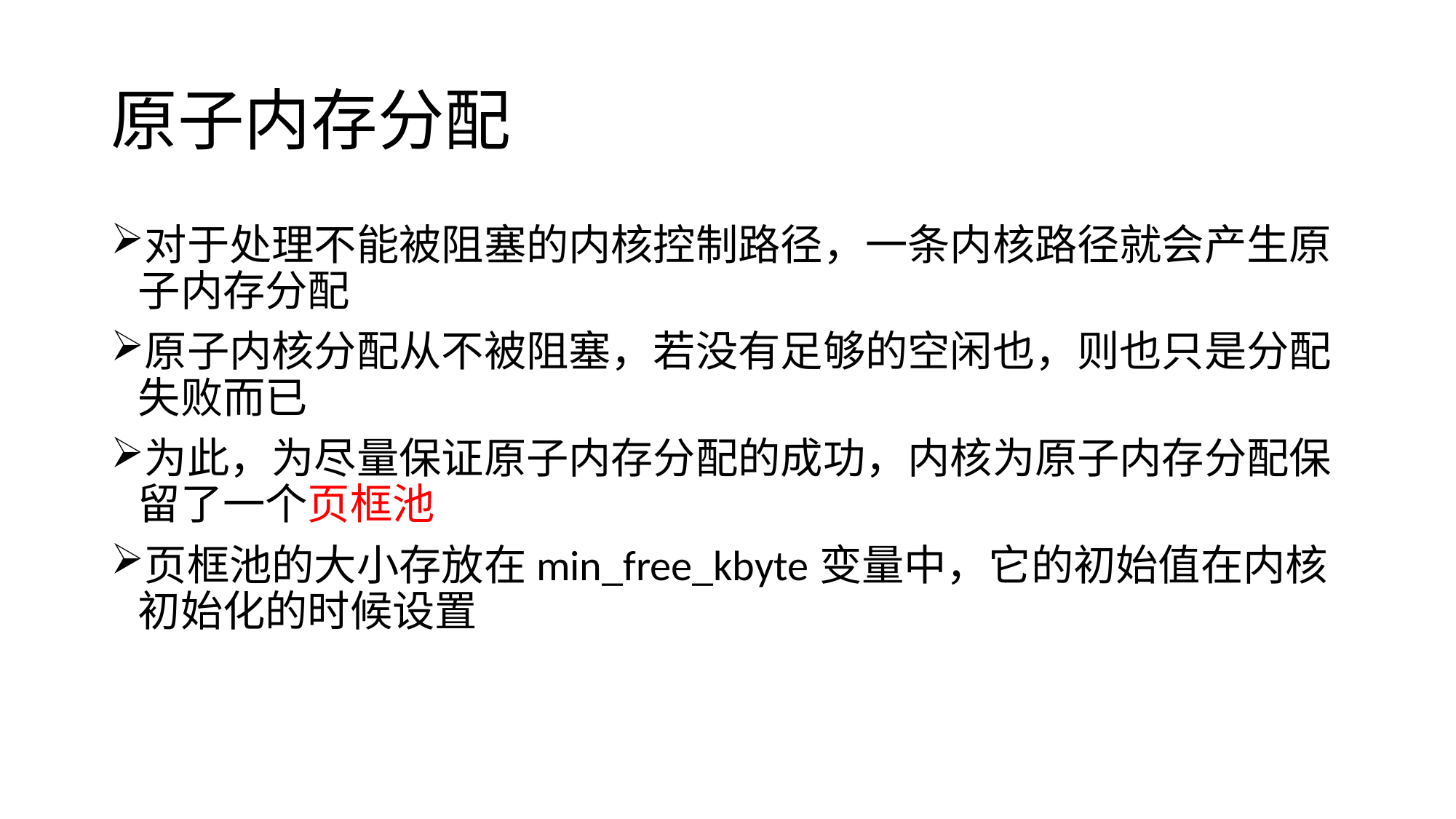

# 原子内存分配
对于处理不能被阻塞的内核控制路径，一条内核路径就会产生原子内存分配
原子内核分配从不被阻塞，若没有足够的空闲也，则也只是分配失败而已
为此，为尽量保证原子内存分配的成功，内核为原子内存分配保留了一个页框池
页框池的大小存放在min_free_kbyte变量中，它的初始值在内核初始化的时候设置